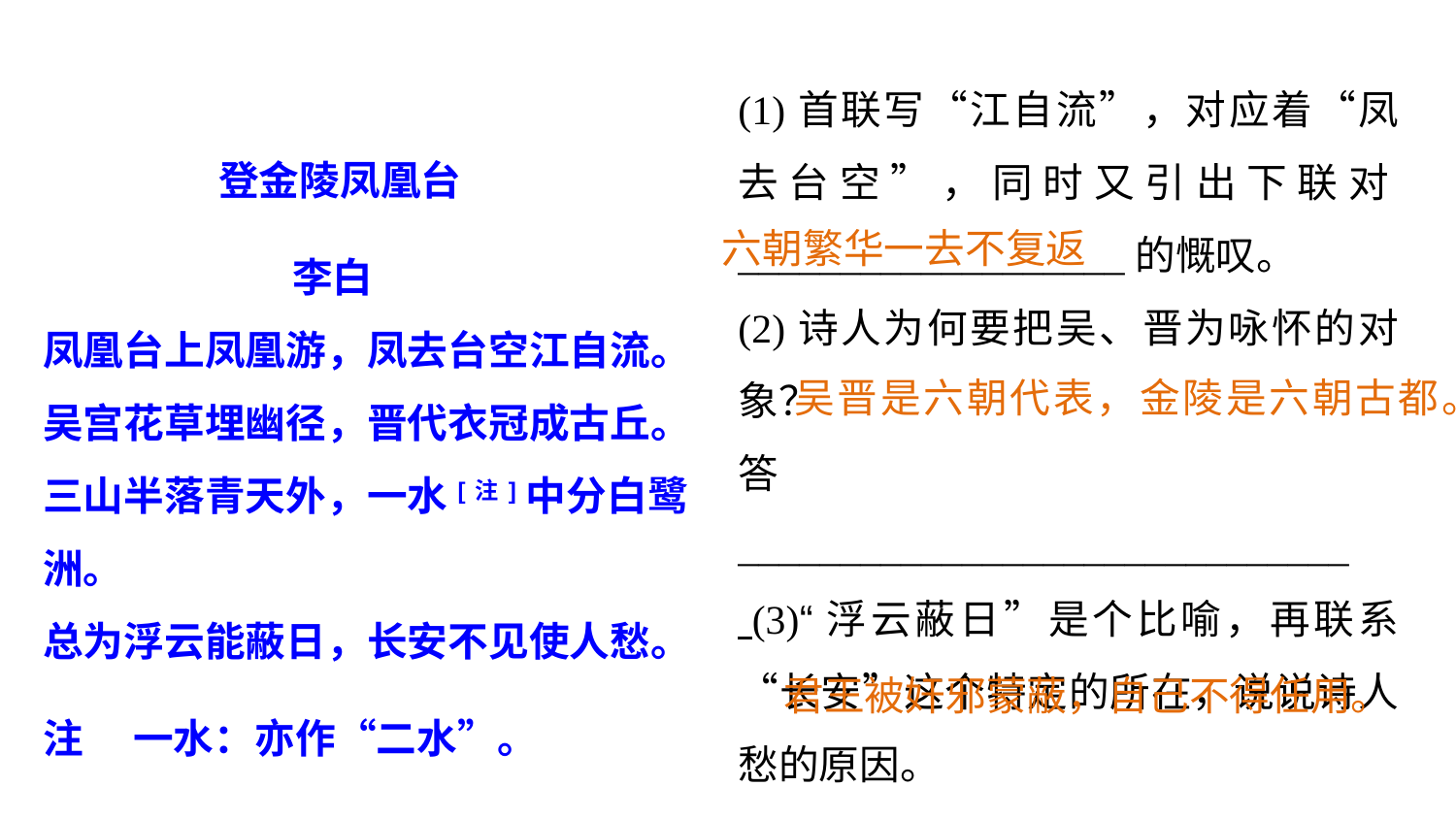

(1)首联写“江自流”，对应着“凤去台空”，同时又引出下联对___________________的慨叹。
(2)诗人为何要把吴、晋为咏怀的对象？
答______________________________
 (3)“浮云蔽日”是个比喻，再联系“长安”这个特定的所在，说说诗人愁的原因。
_______________________________
                  登金陵凤凰台
                          李白
凤凰台上凤凰游，凤去台空江自流。
吴宫花草埋幽径，晋代衣冠成古丘。
三山半落青天外，一水[注]中分白鹭洲。
总为浮云能蔽日，长安不见使人愁。
注 　一水：亦作“二水”。
            六朝繁华一去不复返

吴晋是六朝代表，金陵是六朝古都。
 君王被奸邪蒙蔽，自己不得任用。